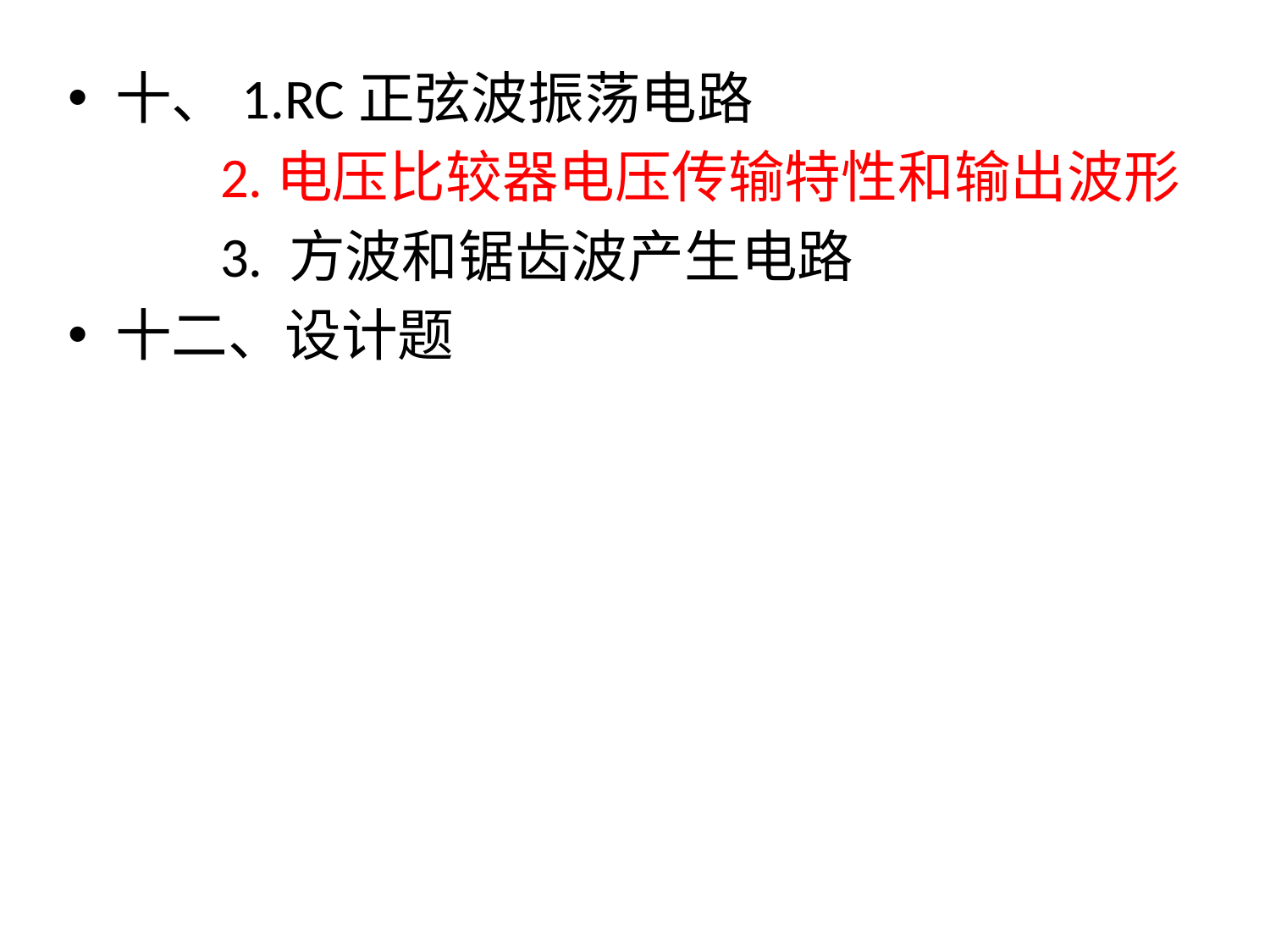

十、1.RC正弦波振荡电路
            2.电压比较器电压传输特性和输出波形
            3. 方波和锯齿波产生电路
十二、设计题